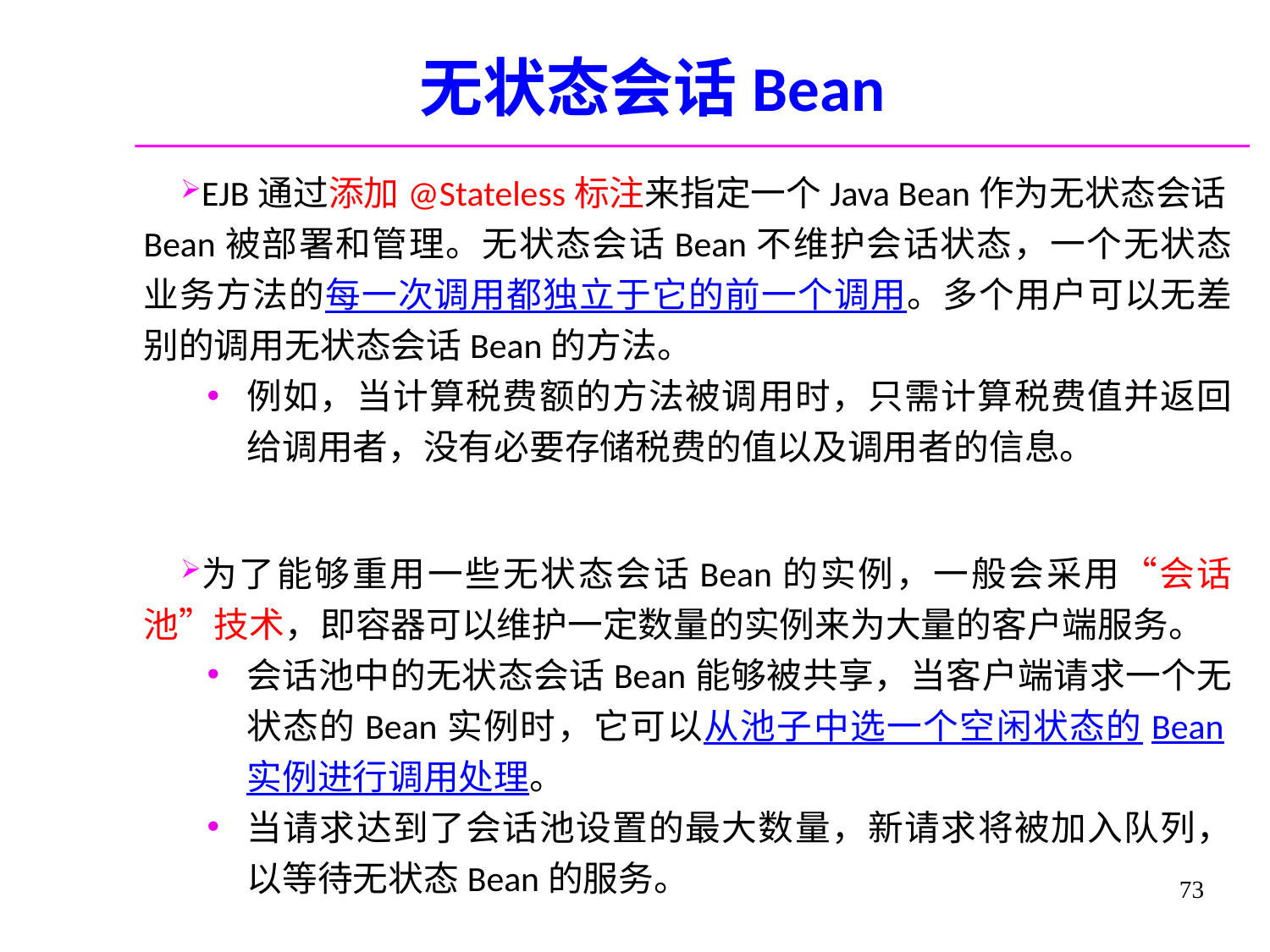

# 无状态会话Bean
EJB通过添加@Stateless标注来指定一个Java Bean作为无状态会话Bean被部署和管理。无状态会话Bean不维护会话状态，一个无状态业务方法的每一次调用都独立于它的前一个调用。多个用户可以无差别的调用无状态会话Bean的方法。
例如，当计算税费额的方法被调用时，只需计算税费值并返回给调用者，没有必要存储税费的值以及调用者的信息。

为了能够重用一些无状态会话Bean的实例，一般会采用“会话池”技术，即容器可以维护一定数量的实例来为大量的客户端服务。
会话池中的无状态会话Bean能够被共享，当客户端请求一个无状态的Bean实例时，它可以从池子中选一个空闲状态的Bean实例进行调用处理。
当请求达到了会话池设置的最大数量，新请求将被加入队列，以等待无状态Bean的服务。
73